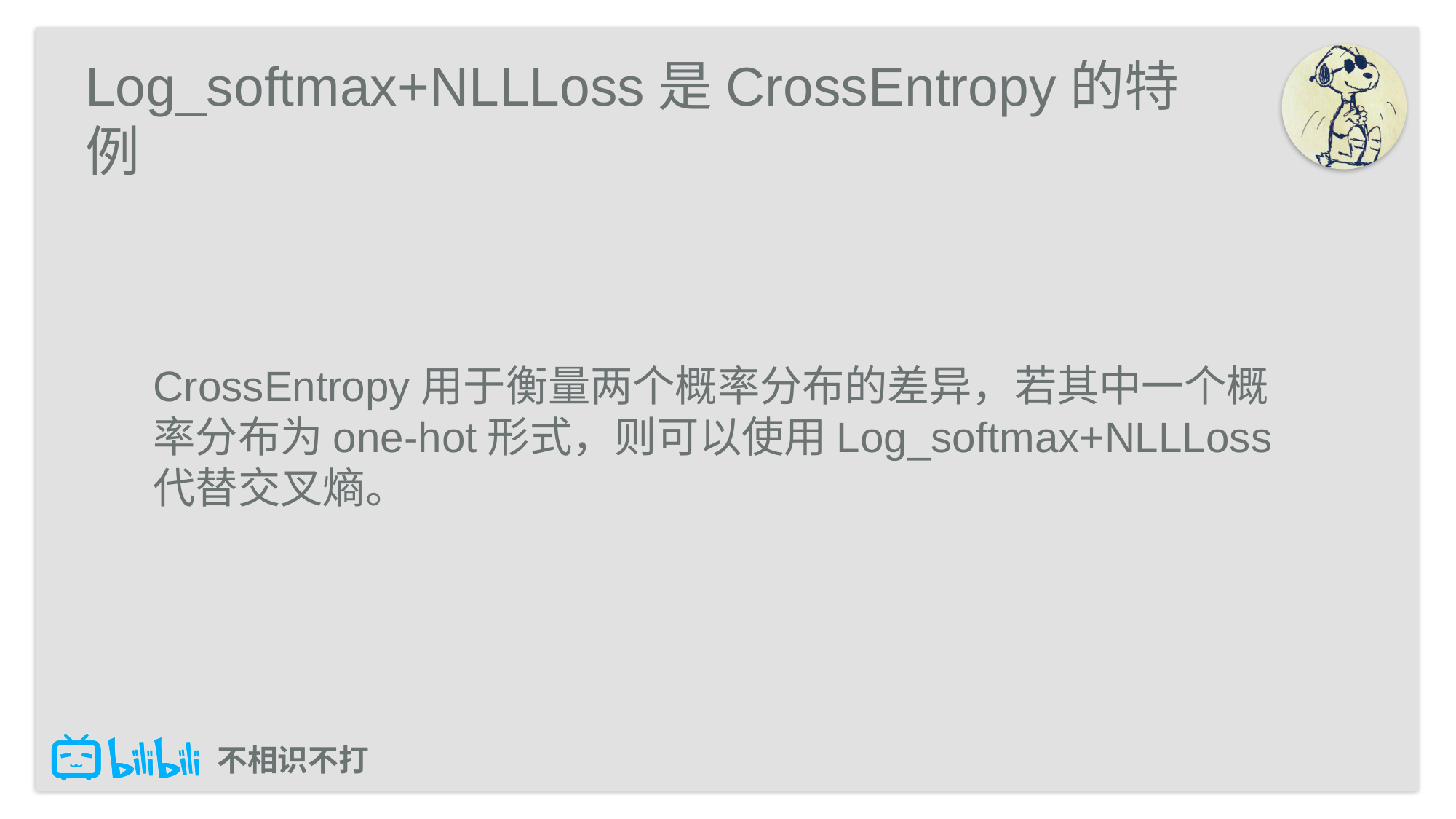

# Log_softmax+NLLLoss是CrossEntropy的特例
CrossEntropy用于衡量两个概率分布的差异，若其中一个概率分布为one-hot形式，则可以使用Log_softmax+NLLLoss代替交叉熵。